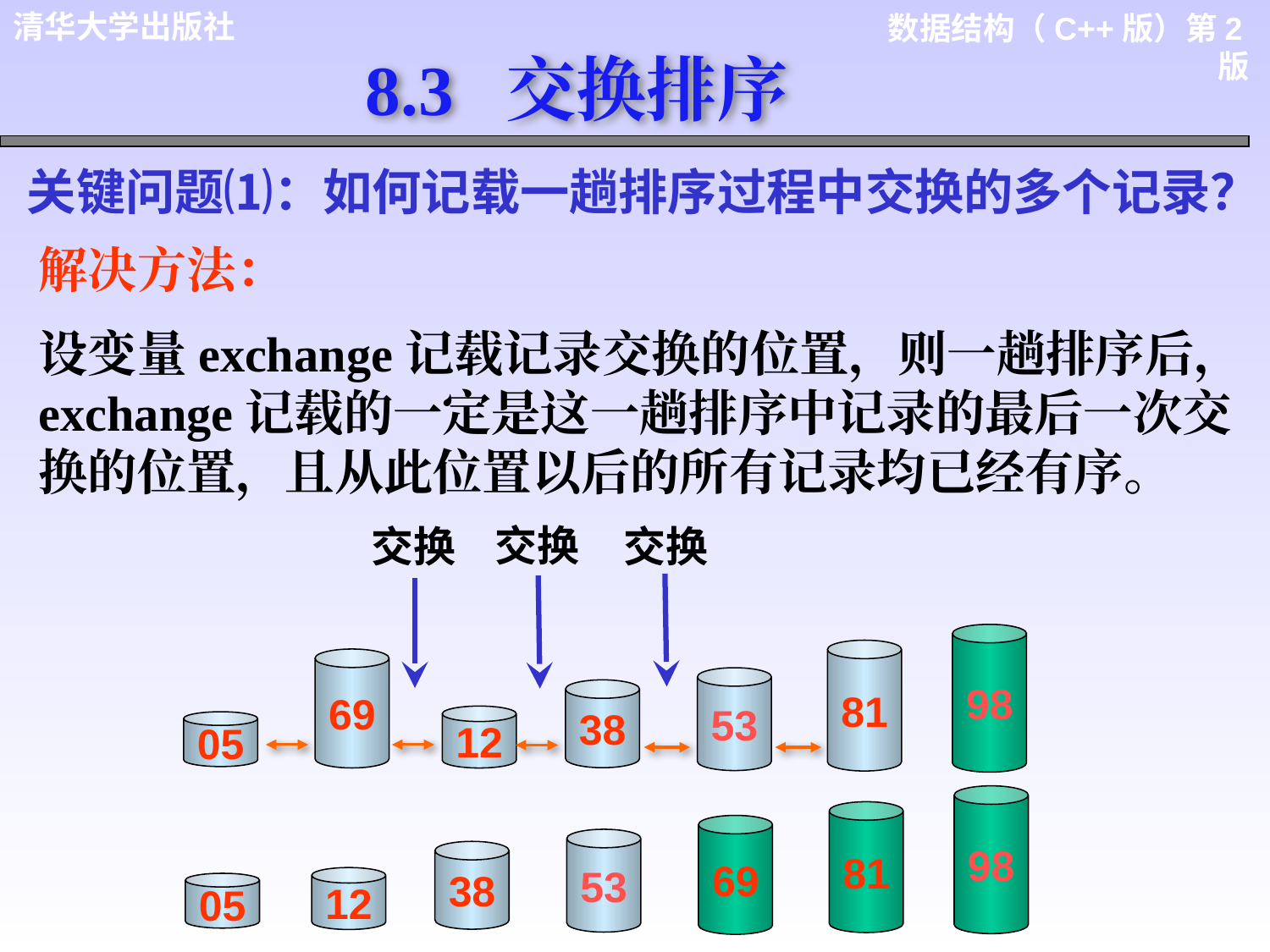

8.3  交换排序
关键问题⑴：如何记载一趟排序过程中交换的多个记录？
解决方法：
设变量exchange记载记录交换的位置，则一趟排序后，exchange记载的一定是这一趟排序中记录的最后一次交换的位置，且从此位置以后的所有记录均已经有序。
交换
38
交换
12
交换
53
98
81
69
53
38
12
05
05
98
81
69